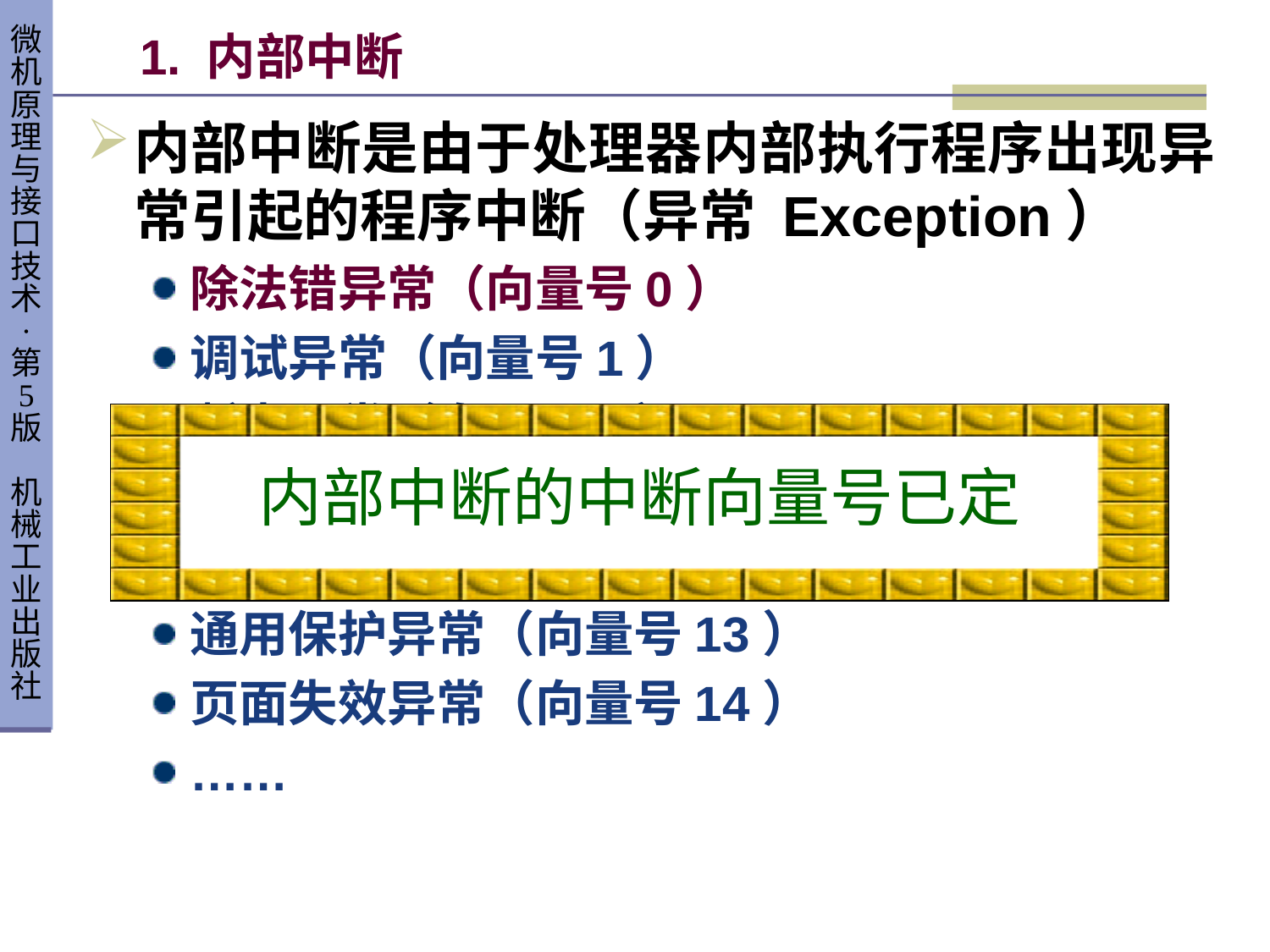

# 1. 内部中断
内部中断是由于处理器内部执行程序出现异常引起的程序中断（异常 Exception）
除法错异常（向量号0）
调试异常（向量号1）
断点异常（向量号3）
溢出异常（向量号4）
无效代码异常（向量号6）
通用保护异常（向量号13）
页面失效异常（向量号14）
……
内部中断的中断向量号已定